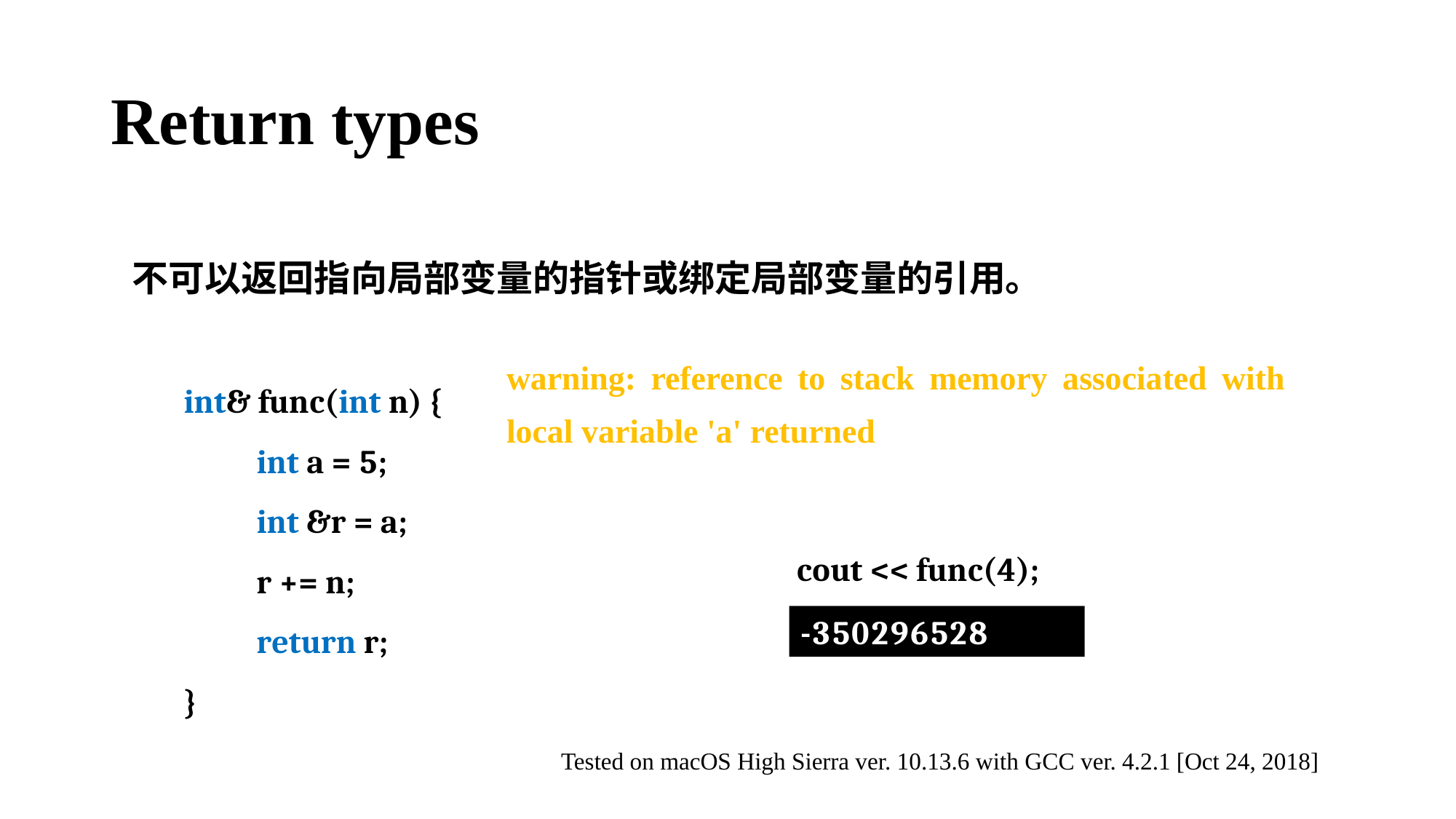

# Return types
不可以返回指向局部变量的指针或绑定局部变量的引用。
warning: reference to stack memory associated with local variable 'a' returned
int& func(int n) {
          int a = 5;
          int &r = a;
          r += n;
          return r;
}
cout << func(4);
-350296528
Tested on macOS High Sierra ver. 10.13.6 with GCC ver. 4.2.1 [Oct 24, 2018]